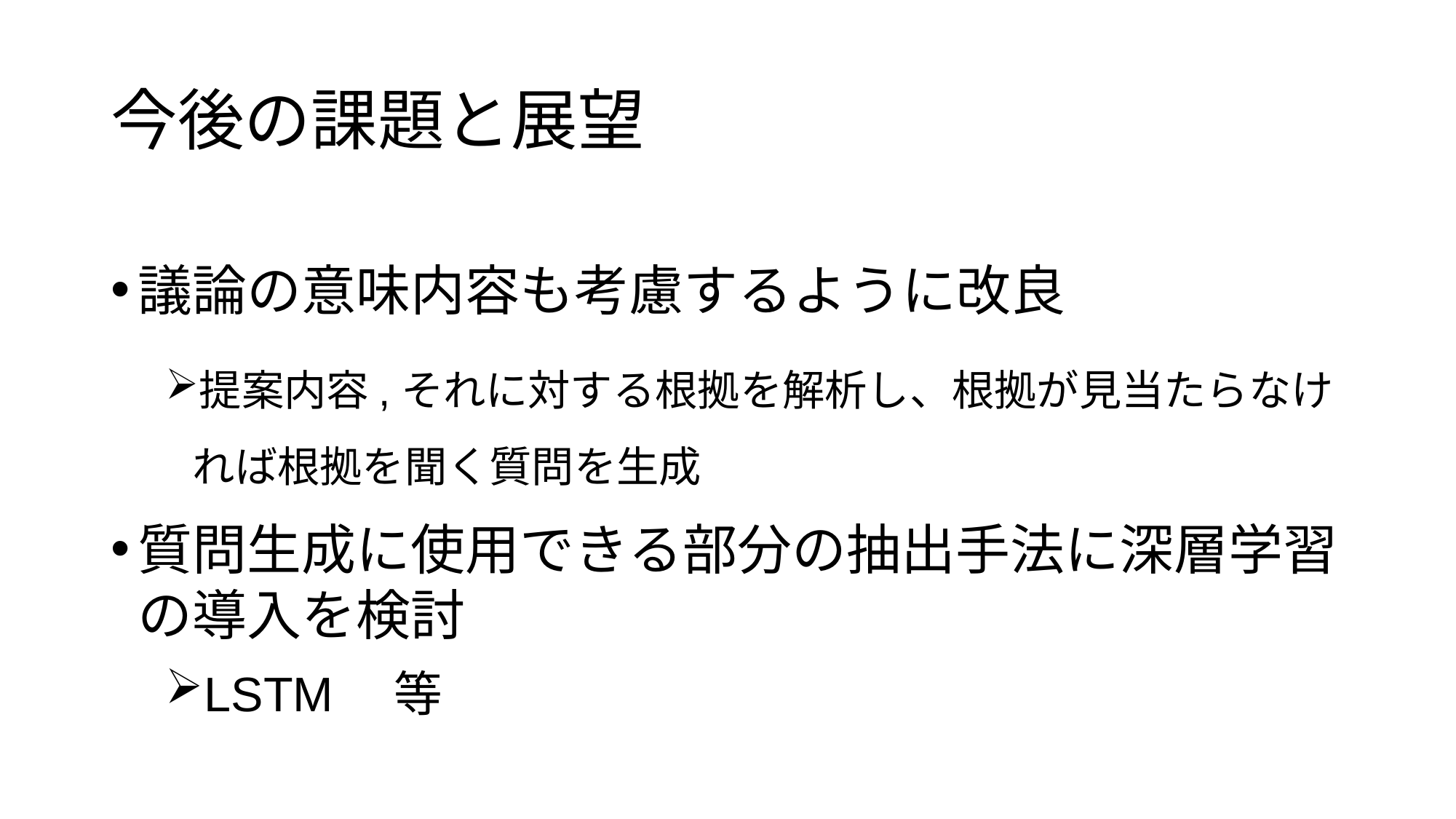

# 今後の課題と展望
議論の意味内容も考慮するように改良
提案内容,それに対する根拠を解析し、根拠が見当たらなければ根拠を聞く質問を生成
質問生成に使用できる部分の抽出手法に深層学習の導入を検討
LSTM　等